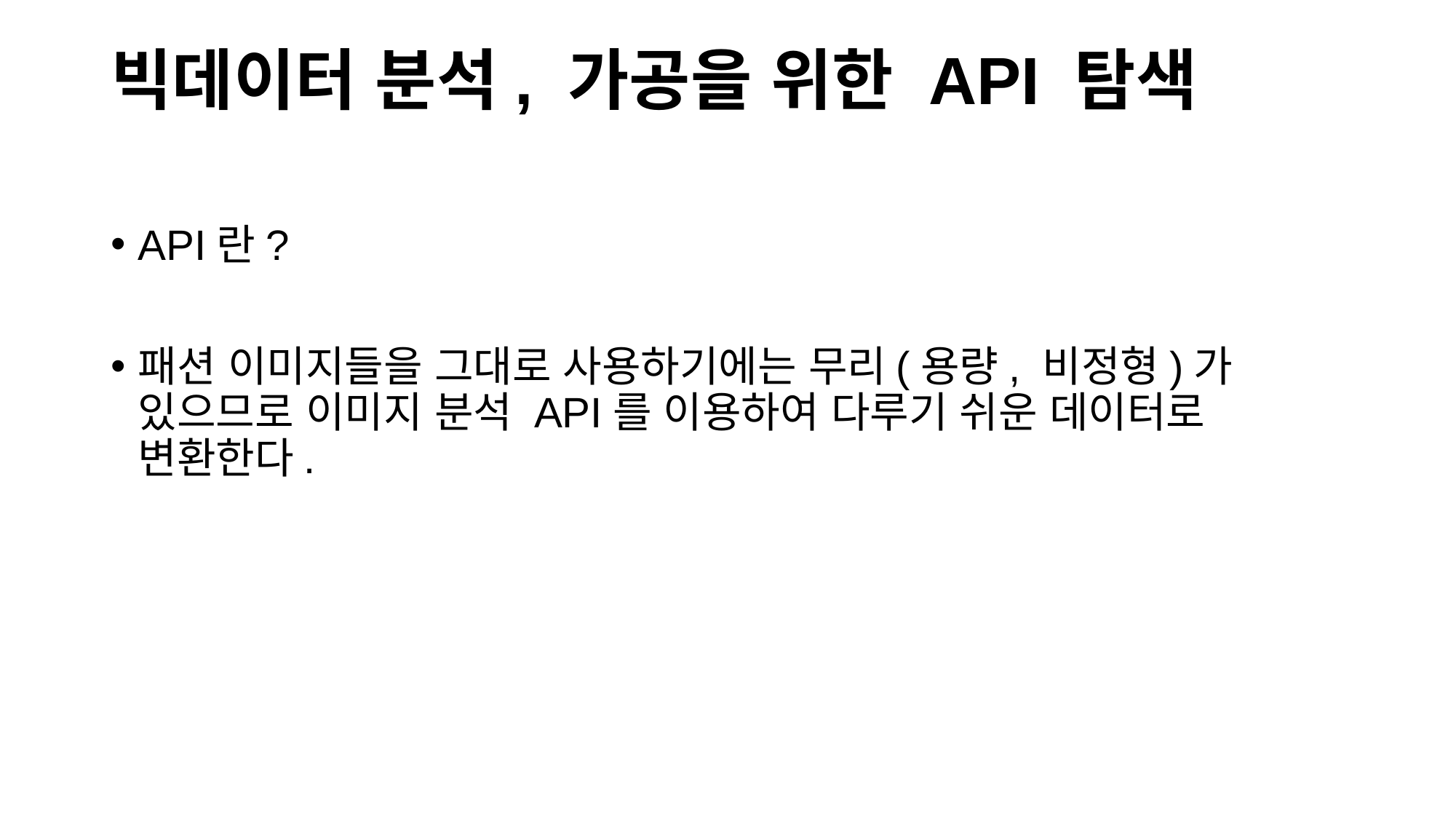

# 빅데이터 분석, 가공을 위한 API 탐색
API란?

패션 이미지들을 그대로 사용하기에는 무리(용량, 비정형)가 있으므로 이미지 분석 API를 이용하여 다루기 쉬운 데이터로 변환한다.